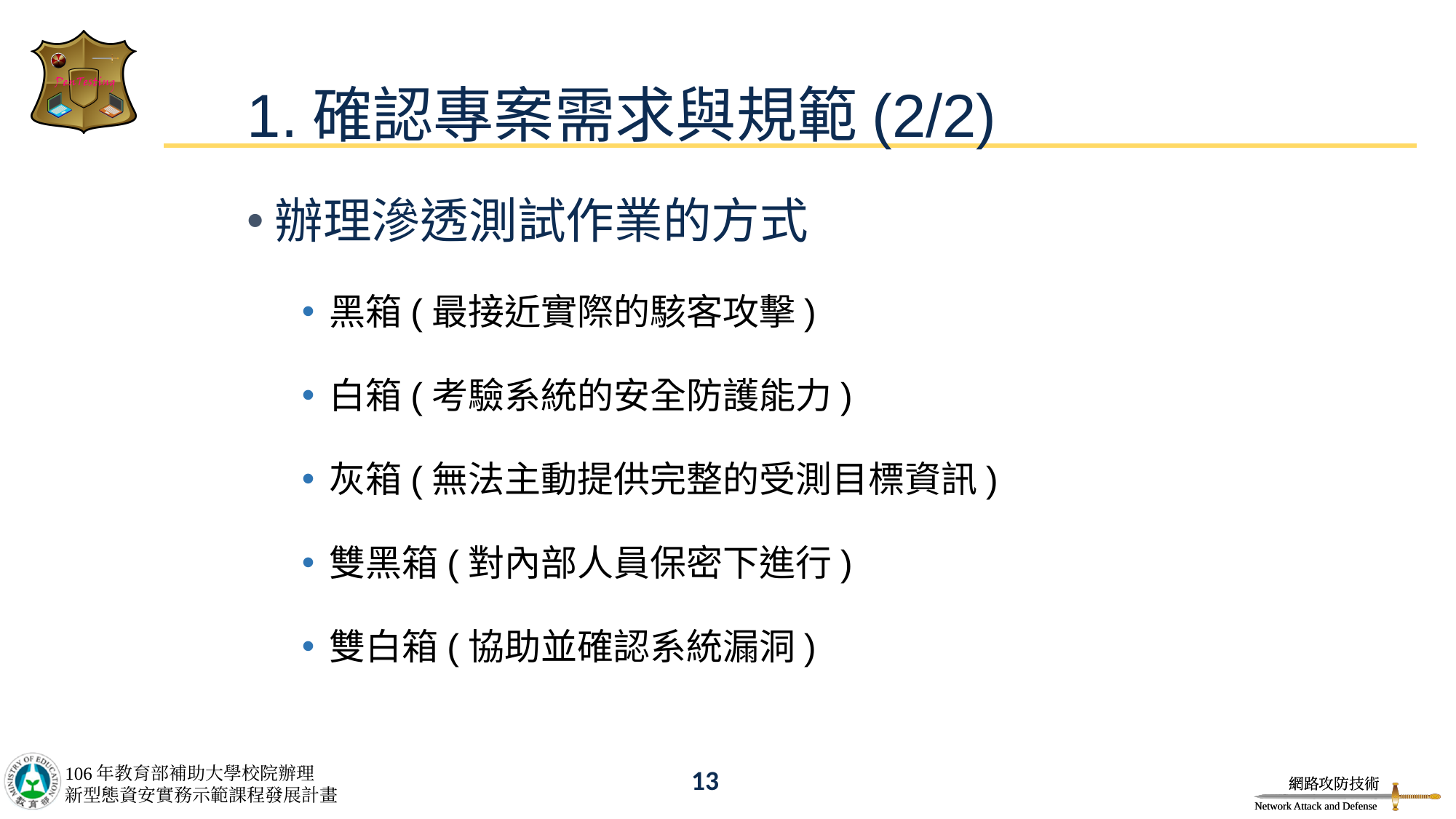

# 1.確認專案需求與規範(2/2)
辦理滲透測試作業的方式
黑箱(最接近實際的駭客攻擊)
白箱(考驗系統的安全防護能力)
灰箱(無法主動提供完整的受測目標資訊)
雙黑箱(對內部人員保密下進行)
雙白箱(協助並確認系統漏洞)